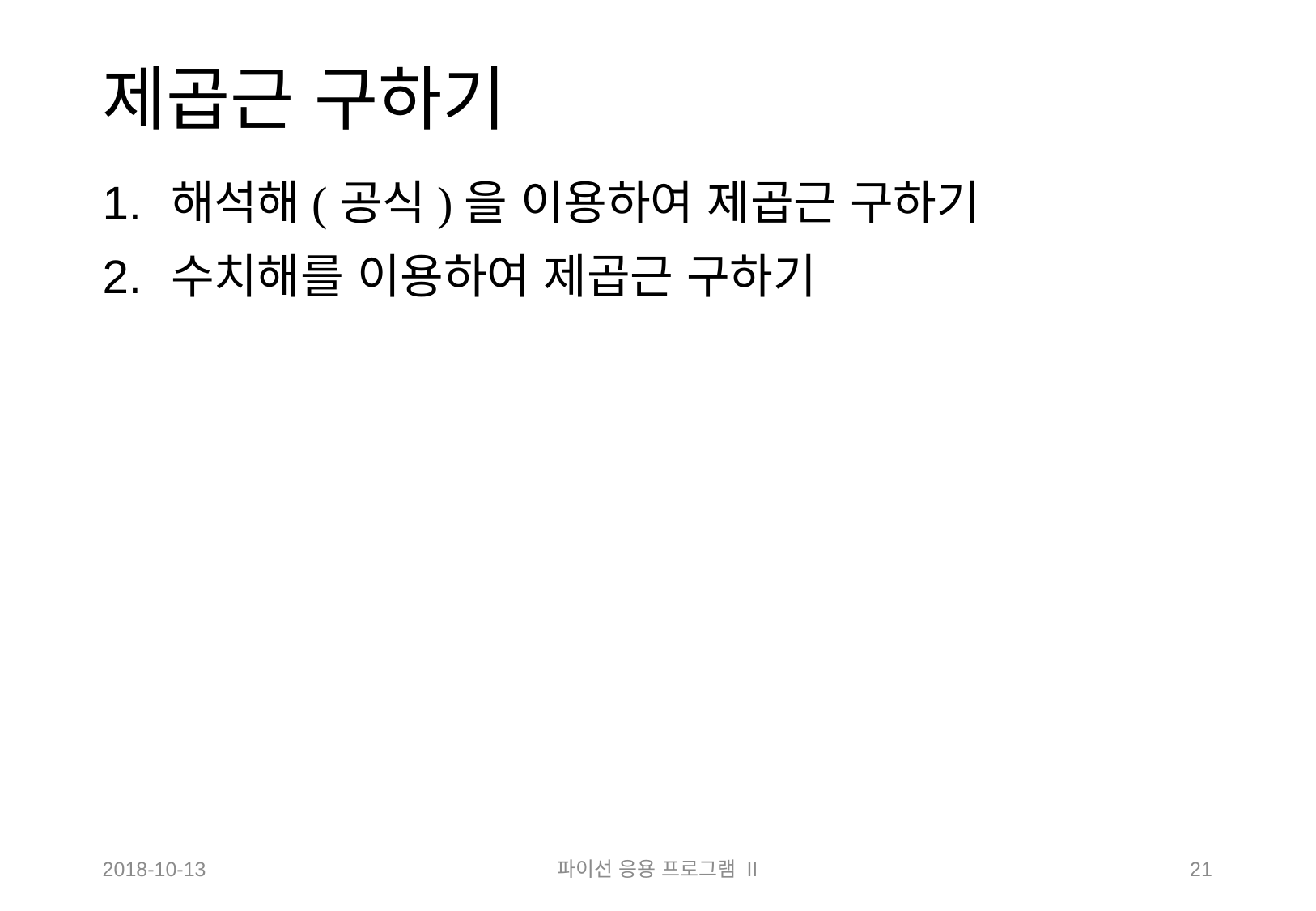

# 제곱근 구하기
해석해(공식)을 이용하여 제곱근 구하기
수치해를 이용하여 제곱근 구하기
2018-10-13
파이선 응용 프로그램 II
21